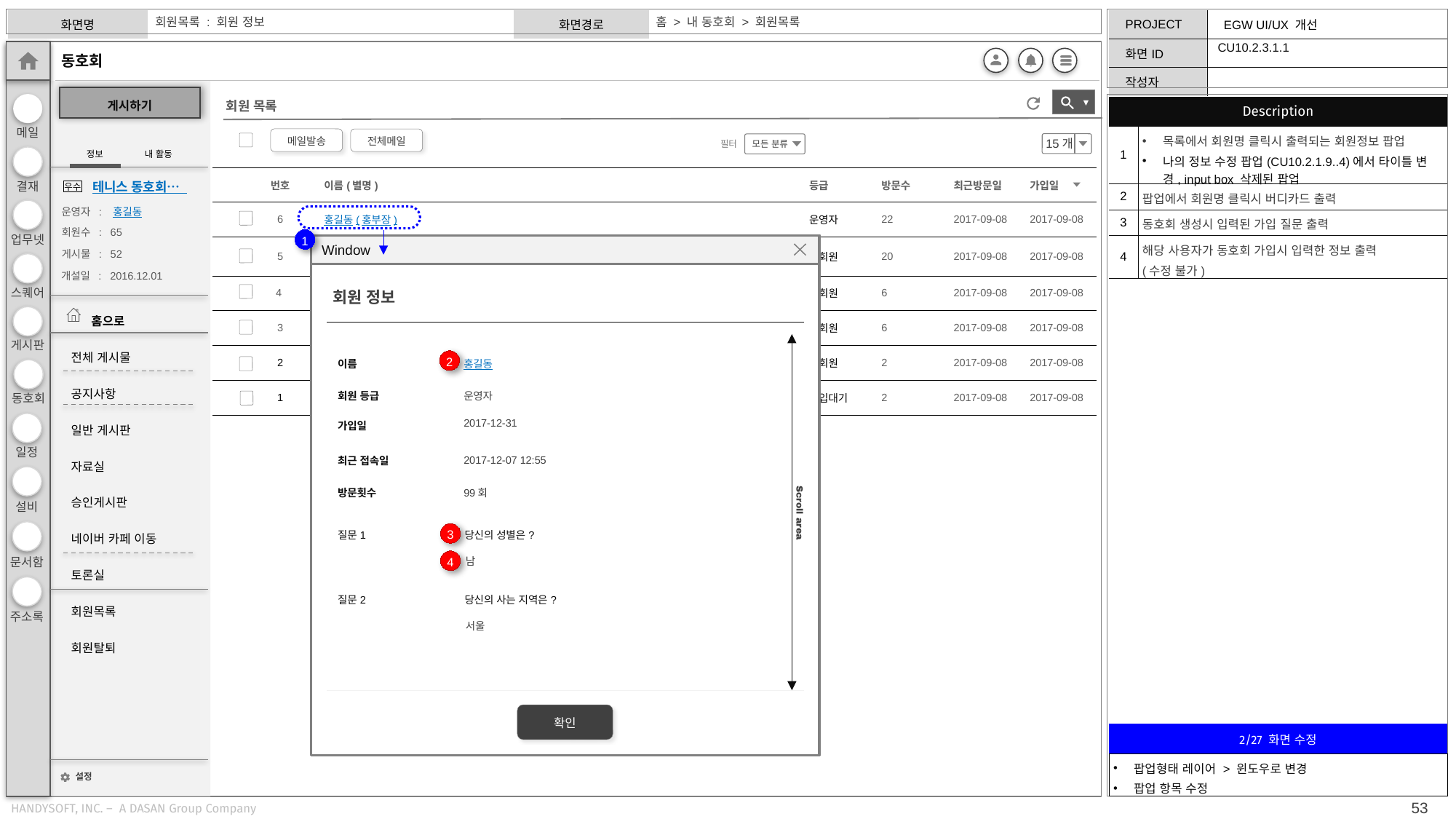

홈 > 내 동호회 > 회원목록
회원목록 : 회원 정보
CU10.2.3.1.1
▼

| Description |  |
| --- | --- |
| 1 | 목록에서 회원명 클릭시 출력되는 회원정보 팝업 나의 정보 수정 팝업(CU10.2.1.9..4)에서 타이틀 변경, input box 삭제된 팝업 |
| 2 | 팝업에서 회원명 클릭시 버디카드 출력 |
| 3 | 동호회 생성시 입력된 가입 질문 출력 |
| 4 | 해당 사용자가 동호회 가입시 입력한 정보 출력 (수정 불가) |
회원 목록
 15개

메일발송
전체메일

모든 분류

필터
|  | 번호 | 이름(별명) | 등급 | 방문수 | 최근방문일 | 가입일 |
| --- | --- | --- | --- | --- | --- | --- |
|  | 6 | 홍길동(홍부장) | 운영자 | 22 | 2017-09-08 | 2017-09-08 |
|  | 5 | 김길동(김사원) | 정회원 | 20 | 2017-09-08 | 2017-09-08 |
|  | 4 | 이길동(이팀) | 정회원 | 6 | 2017-09-08 | 2017-09-08 |
|  | 3 | 최이름(최이) | 정회원 | 6 | 2017-09-08 | 2017-09-08 |
|  | 2 | 안길동(길동) | 준회원 | 2 | 2017-09-08 | 2017-09-08 |
|  | 1 | 정이름(정아르미) | 가입대기 | 2 | 2017-09-08 | 2017-09-08 |

1

Window

회원 정보

| 이름 | 홍길동 |
| --- | --- |
| 회원 등급 | 운영자 |
| 가입일 | 2017-12-31 |
| 최근 접속일 | 2017-12-07 12:55 |
| 방문횟수 | 99회 |
2

Scroll area
| 질문1 | 당신의 성별은? |
| --- | --- |
3
남
4
| 질문2 | 당신의 사는 지역은? |
| --- | --- |
서울
확인
| 2/27 화면 수정 |
| --- |
| 팝업형태 레이어 > 윈도우로 변경 팝업 항목 수정 |